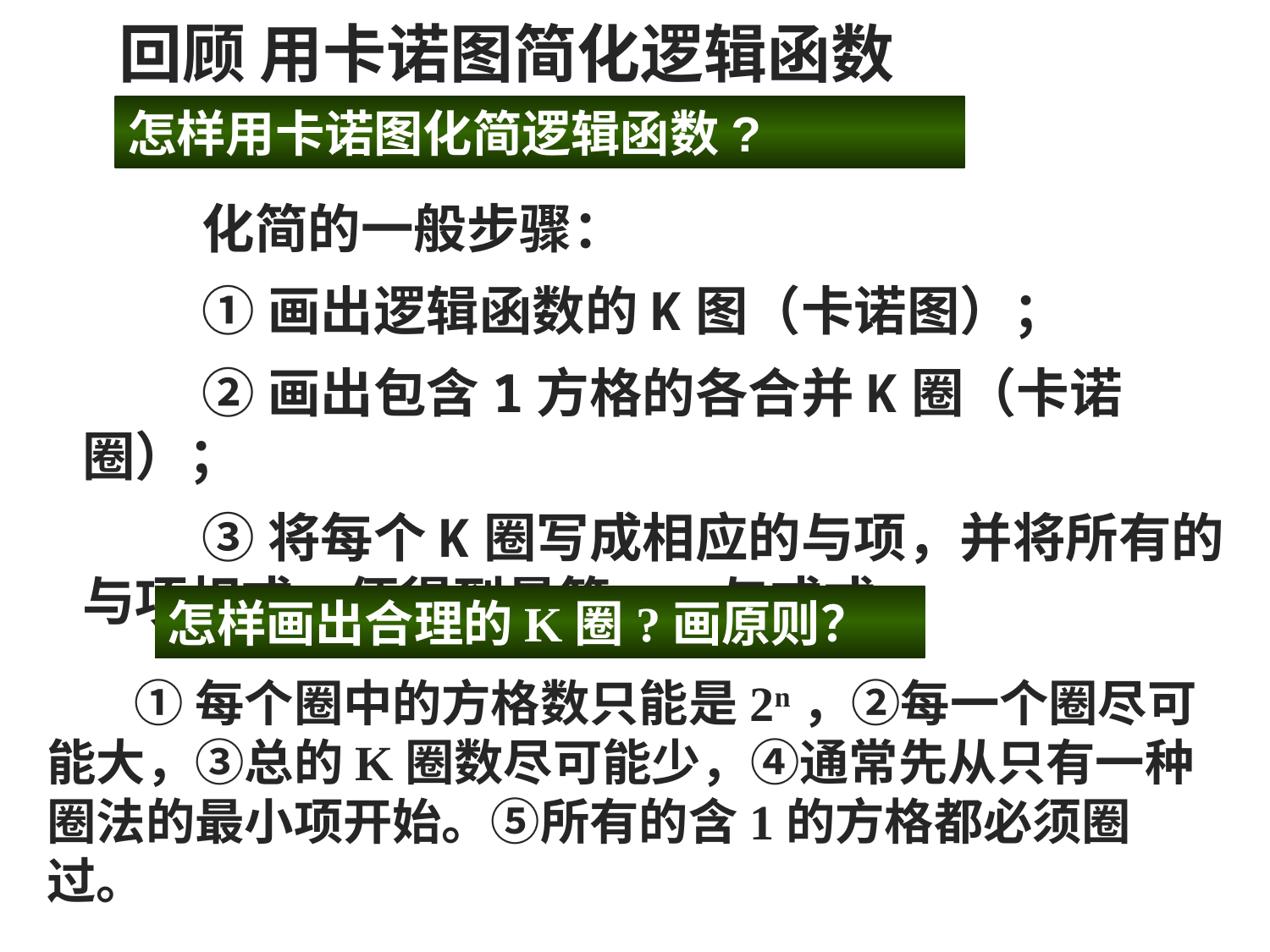

回顾 用卡诺图简化逻辑函数
怎样用卡诺图化简逻辑函数?
化简的一般步骤：
①画出逻辑函数的K图（卡诺图）；
②画出包含1方格的各合并K圈（卡诺圈）；
③将每个K圈写成相应的与项，并将所有的与项相或，便得到最简——与或式。
怎样画出合理的K圈?画原则？
①每个圈中的方格数只能是2n，②每一个圈尽可能大，③总的K圈数尽可能少，④通常先从只有一种圈法的最小项开始。⑤所有的含1的方格都必须圈过。